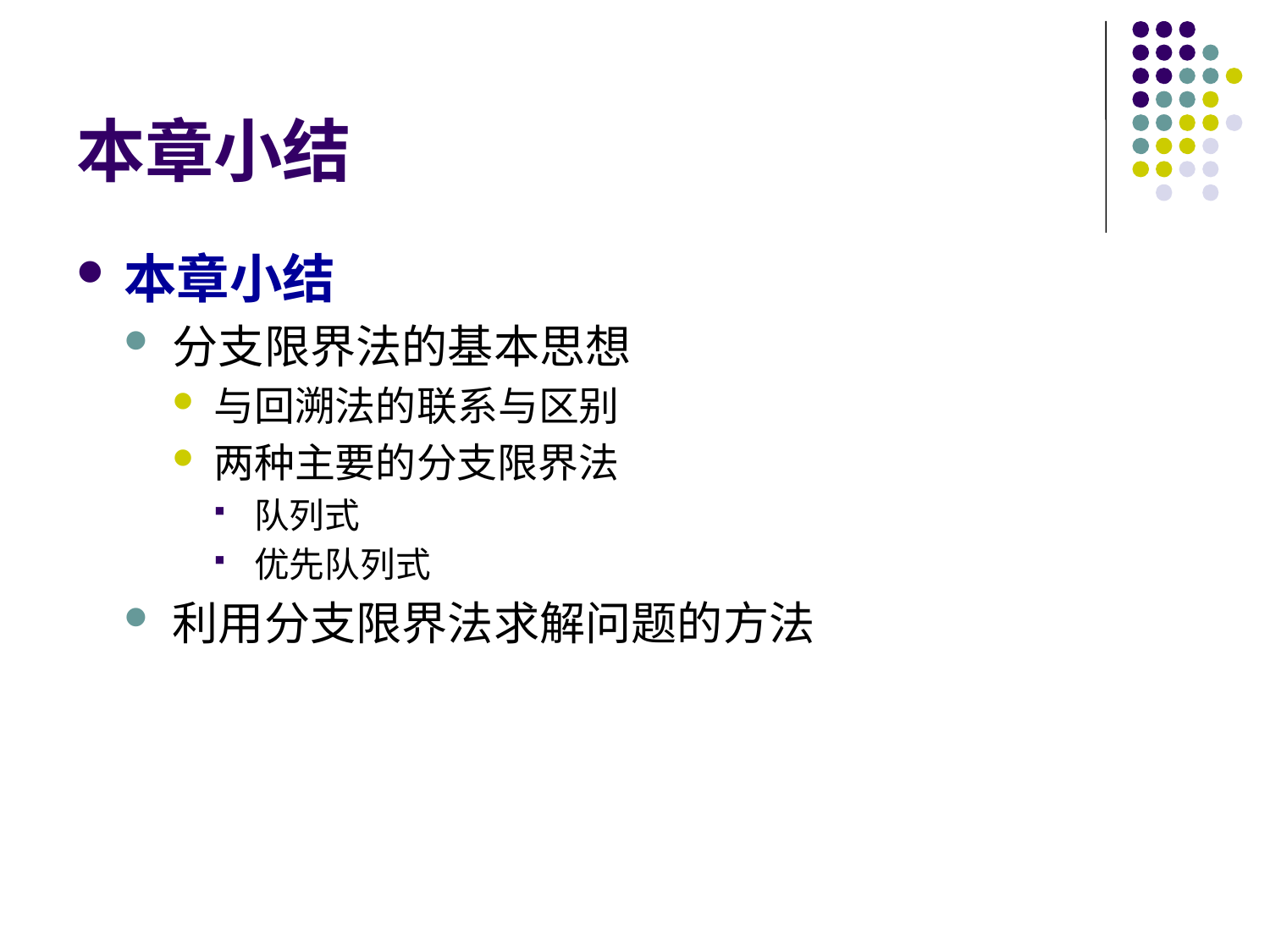

# 本章小结
本章小结
分支限界法的基本思想
与回溯法的联系与区别
两种主要的分支限界法
队列式
优先队列式
利用分支限界法求解问题的方法